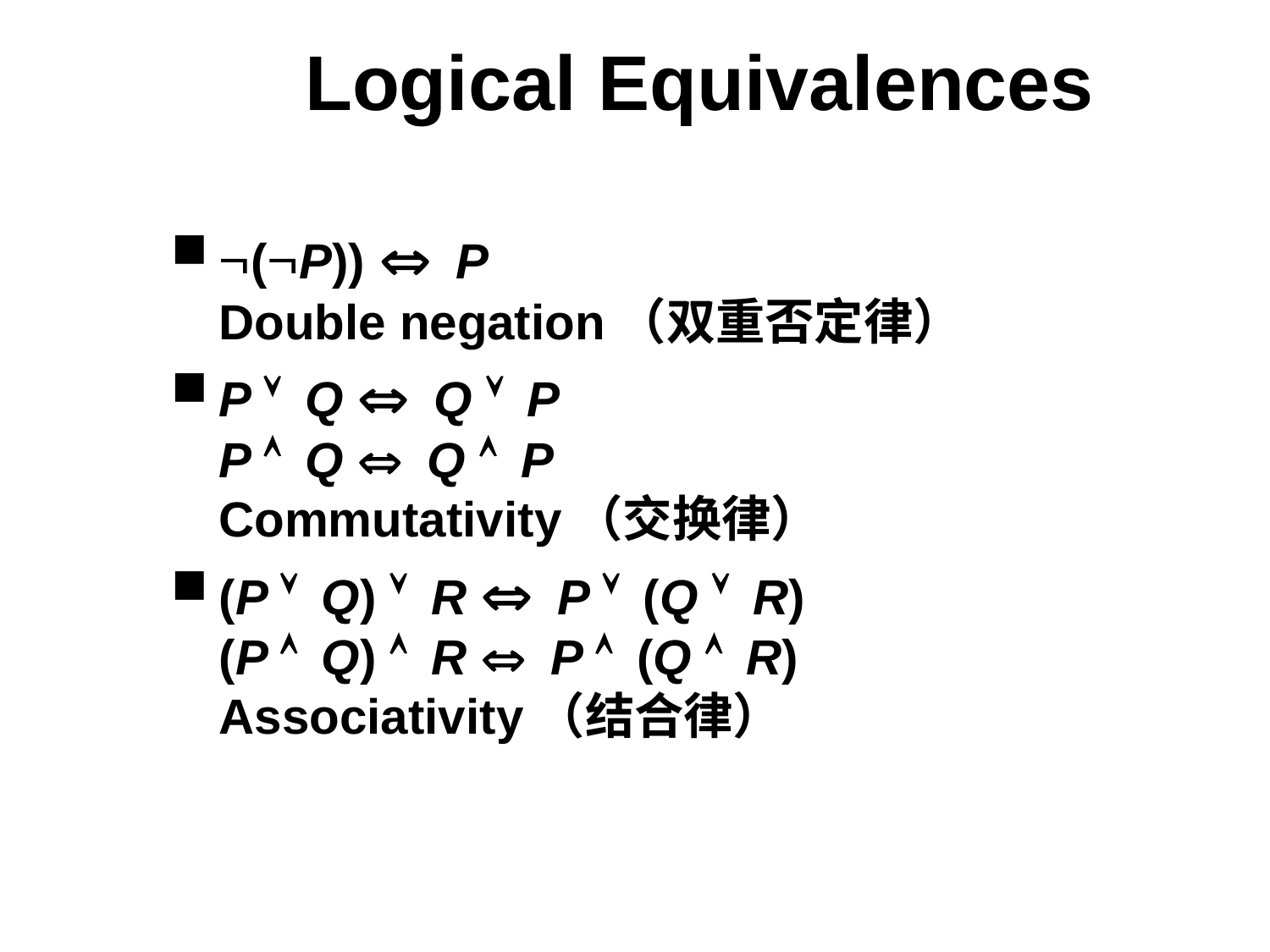

# Logical Equivalences
¬(¬P)) ⇔ P
Double negation（双重否定律）
P ∨ Q ⇔ Q ∨ P
P ∧ Q ⇔ Q ∧ P
Commutativity（交换律）
(P ∨ Q) ∨ R ⇔ P ∨ (Q ∨ R)
(P ∧ Q) ∧ R ⇔ P ∧ (Q ∧ R)
Associativity（结合律）
17